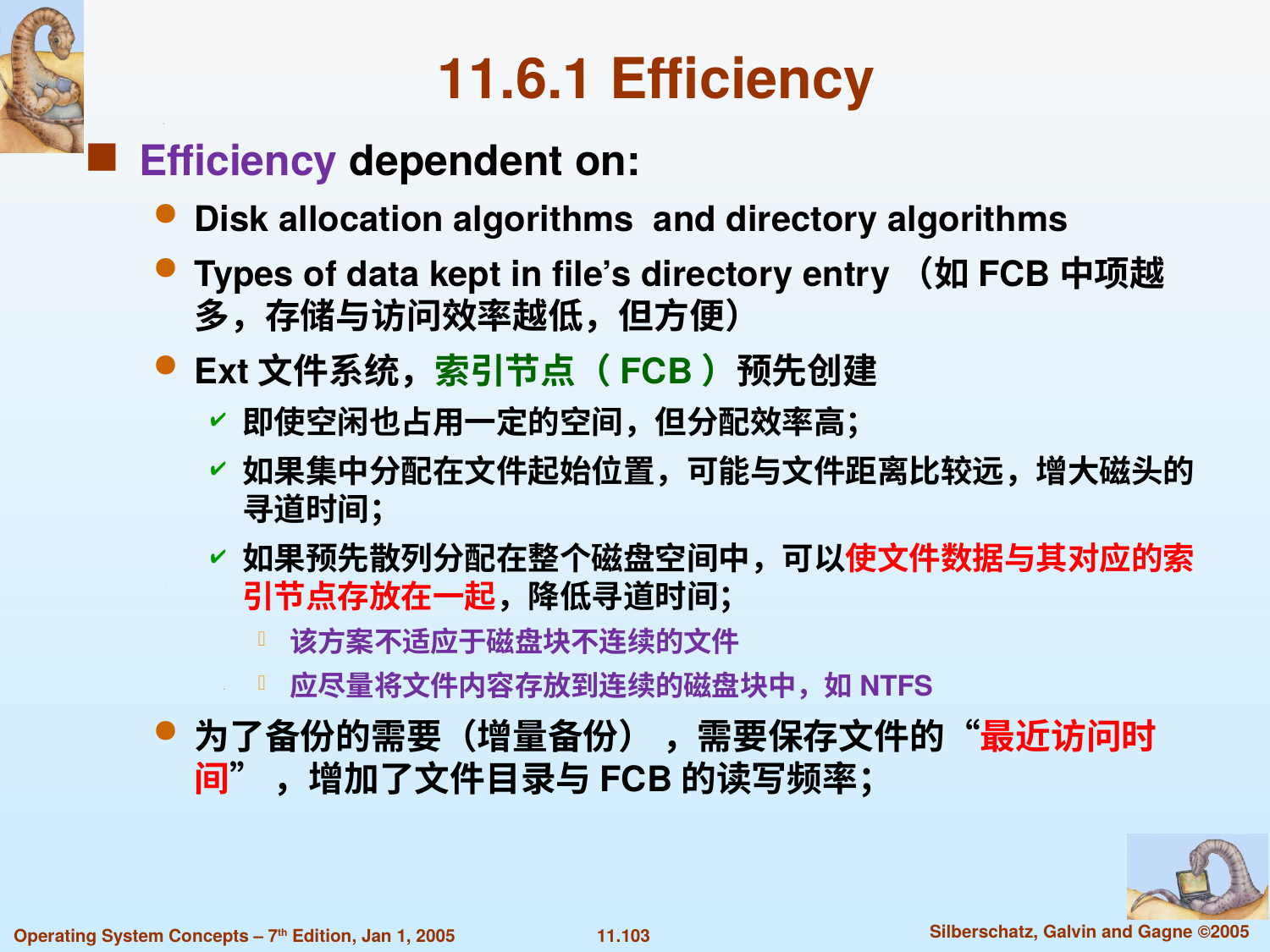

11.6.1 Efficiency
Efficiency dependent on:
Disk allocation algorithms  and directory algorithms
Types of data kept in file’s directory entry（如FCB中项越多，存储与访问效率越低，但方便）
Ext文件系统，索引节点（FCB）预先创建
即使空闲也占用一定的空间，但分配效率高；
如果集中分配在文件起始位置，可能与文件距离比较远，增大磁头的寻道时间；
如果预先散列分配在整个磁盘空间中，可以使文件数据与其对应的索引节点存放在一起，降低寻道时间；
该方案不适应于磁盘块不连续的文件
应尽量将文件内容存放到连续的磁盘块中，如NTFS
为了备份的需要（增量备份） ，需要保存文件的“最近访问时间” ，增加了文件目录与FCB的读写频率；